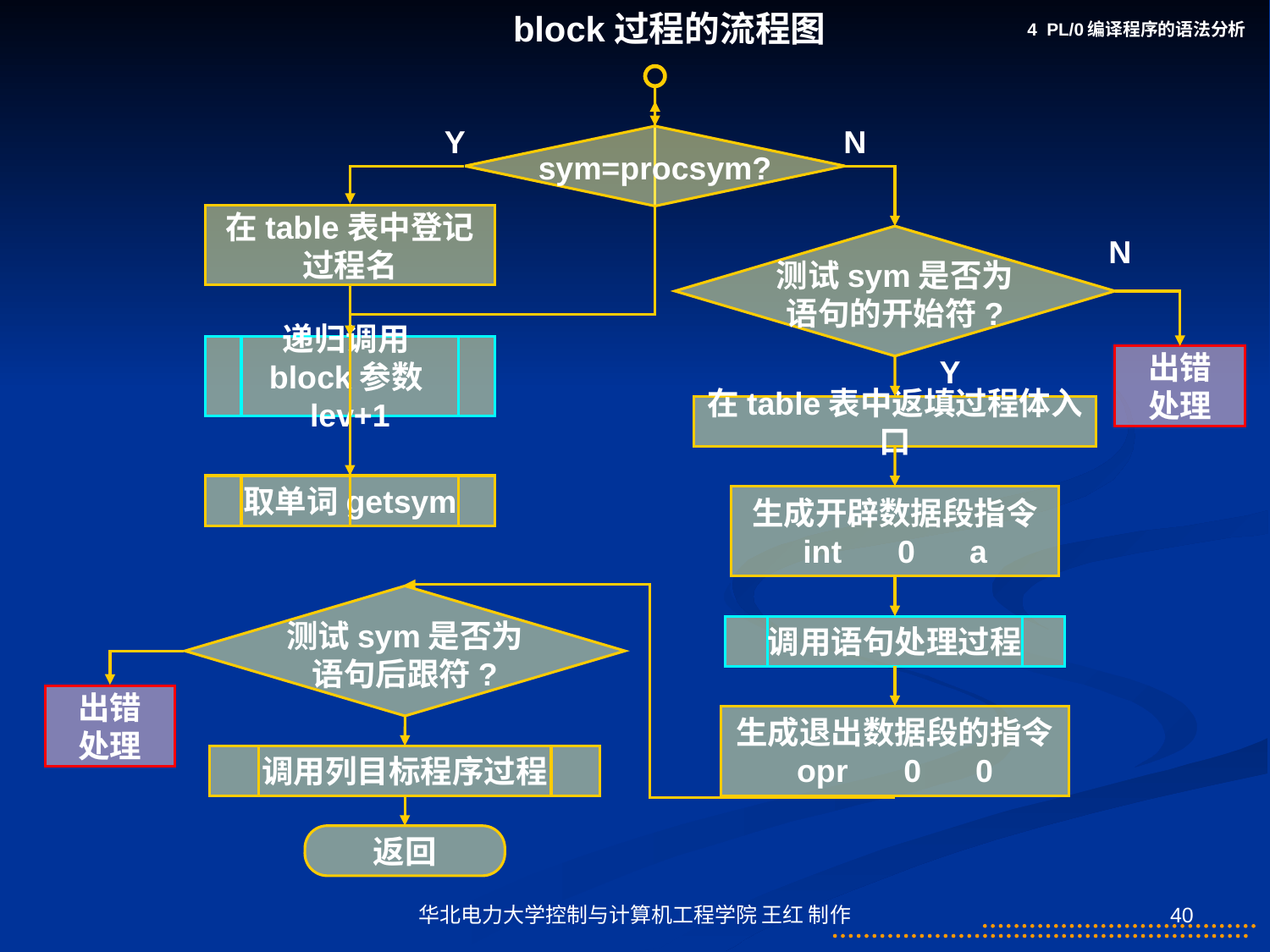

block过程的流程图
4  PL/0编译程序的语法分析

Y

sym=procsym?
N
在table表中登记
过程名

测试sym是否为
语句的开始符?
N
递归调用block参数lev+1
出错
处理
Y
在table表中返填过程体入口
取单词getsym
生成开辟数据段指令
int 　0　 a

测试sym是否为
语句后跟符?
调用语句处理过程
出错
处理
生成退出数据段的指令
opr 　0　 0
调用列目标程序过程
返回
华北电力大学控制与计算机工程学院 王红 制作
40